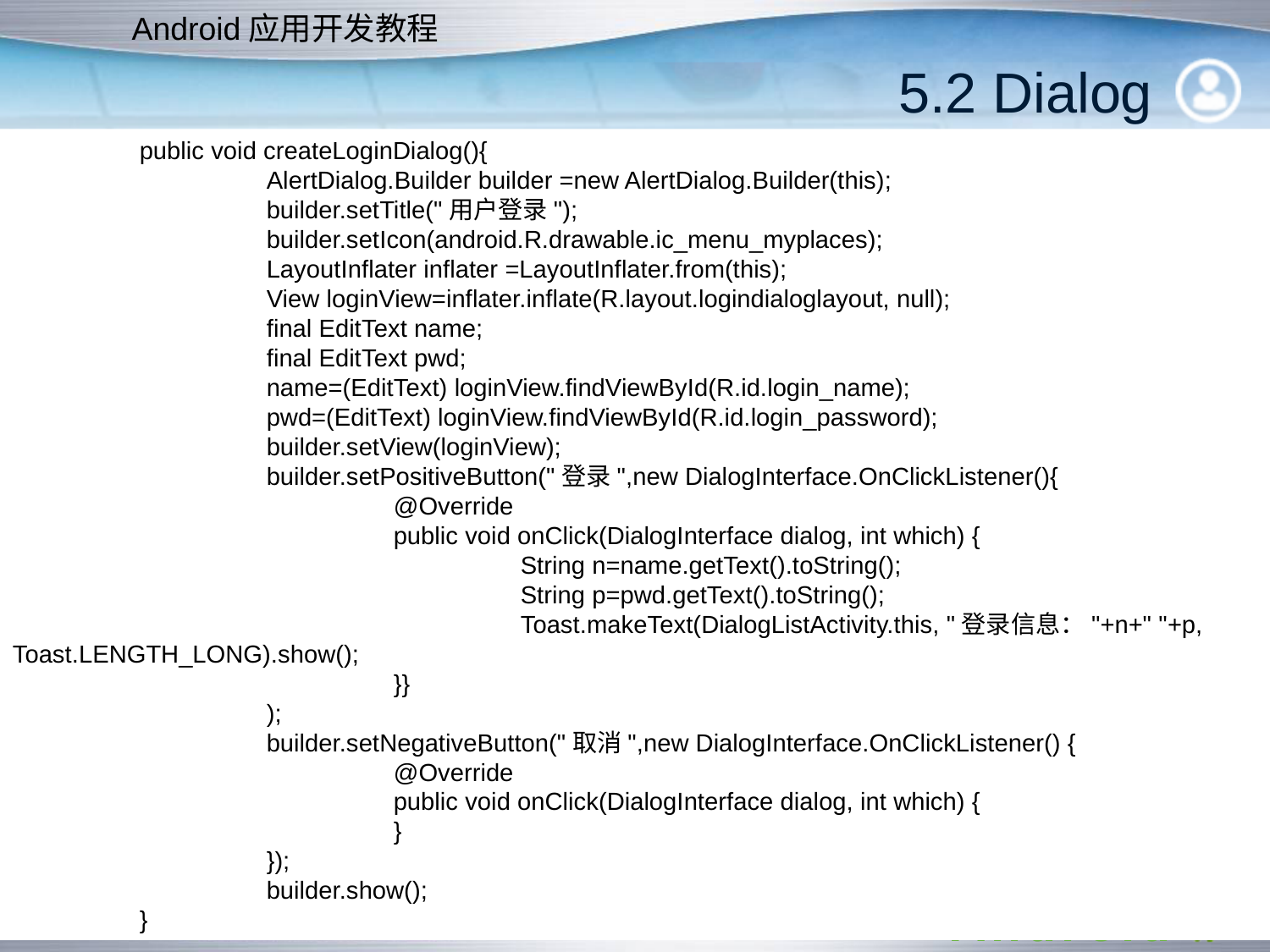

# 5.2 Dialog
	public void createLoginDialog(){
		AlertDialog.Builder builder =new AlertDialog.Builder(this);
		builder.setTitle("用户登录");
		builder.setIcon(android.R.drawable.ic_menu_myplaces);
		LayoutInflater inflater =LayoutInflater.from(this);
		View loginView=inflater.inflate(R.layout.logindialoglayout, null);
		final EditText name;
		final EditText pwd;
		name=(EditText) loginView.findViewById(R.id.login_name);
		pwd=(EditText) loginView.findViewById(R.id.login_password);
		builder.setView(loginView);
		builder.setPositiveButton("登录",new DialogInterface.OnClickListener(){
			@Override
			public void onClick(DialogInterface dialog, int which) {
				String n=name.getText().toString();
				String p=pwd.getText().toString();
				Toast.makeText(DialogListActivity.this, "登录信息："+n+" "+p, Toast.LENGTH_LONG).show();
			}}
		);
		builder.setNegativeButton("取消",new DialogInterface.OnClickListener() {
			@Override
			public void onClick(DialogInterface dialog, int which) {
			}
		});
		builder.show();
	}